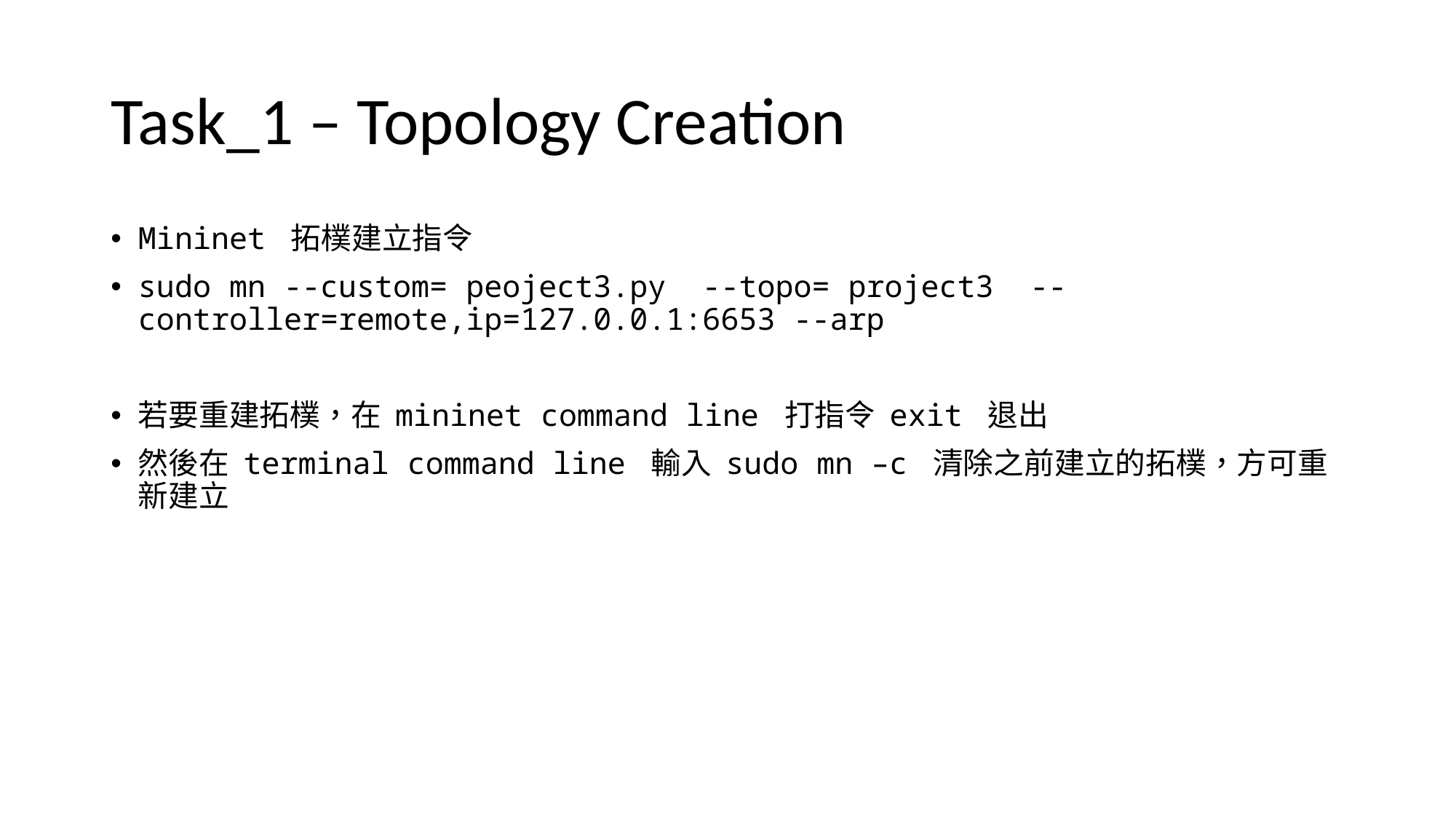

# Task_1 – Topology Creation
Mininet 拓樸建立指令
sudo mn --custom= peoject3.py  --topo= project3  --controller=remote,ip=127.0.0.1:6653 --arp

若要重建拓樸，在 mininet command line 打指令 exit 退出
然後在 terminal command line 輸入 sudo mn –c 清除之前建立的拓樸，方可重新建立